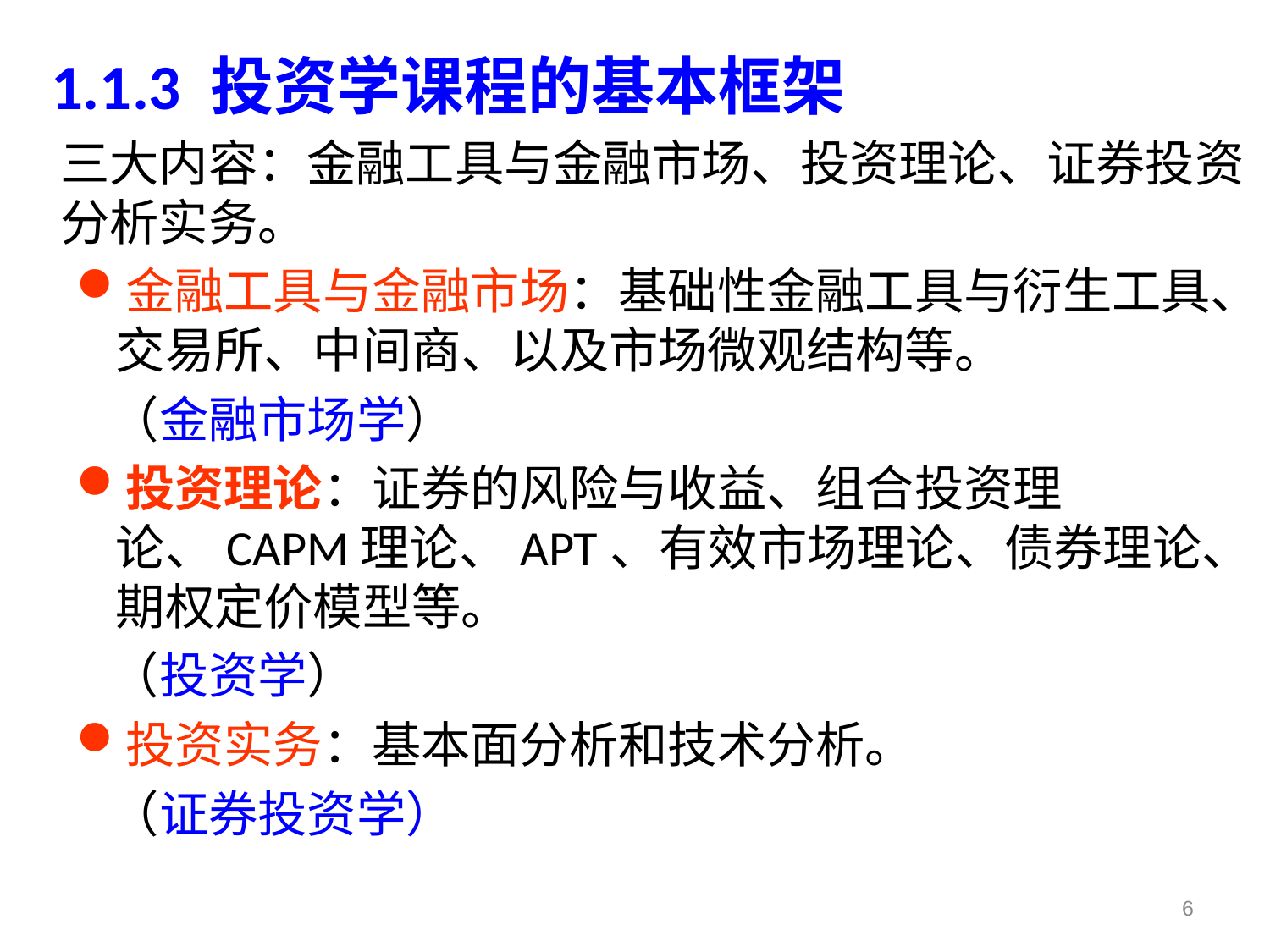

1.1.3 投资学课程的基本框架
三大内容：金融工具与金融市场、投资理论、证券投资分析实务。
金融工具与金融市场：基础性金融工具与衍生工具、交易所、中间商、以及市场微观结构等。
  （金融市场学）
投资理论：证券的风险与收益、组合投资理论、CAPM理论、APT、有效市场理论、债券理论、期权定价模型等。
  （投资学）
投资实务：基本面分析和技术分析。
  （证券投资学）
6